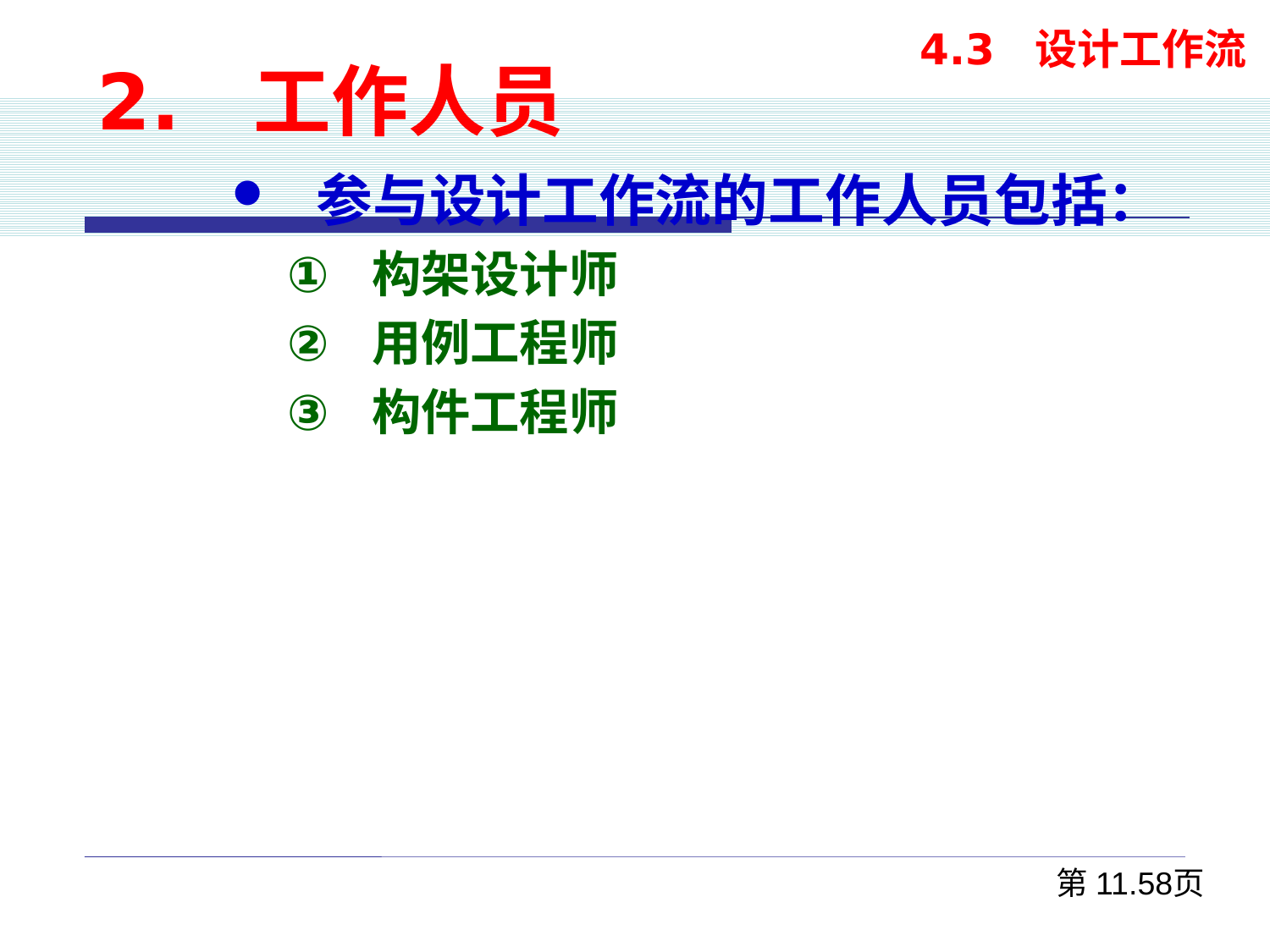

2.  工作人员
参与设计工作流的工作人员包括：
构架设计师
用例工程师
构件工程师
 4.3  设计工作流
第11.58页